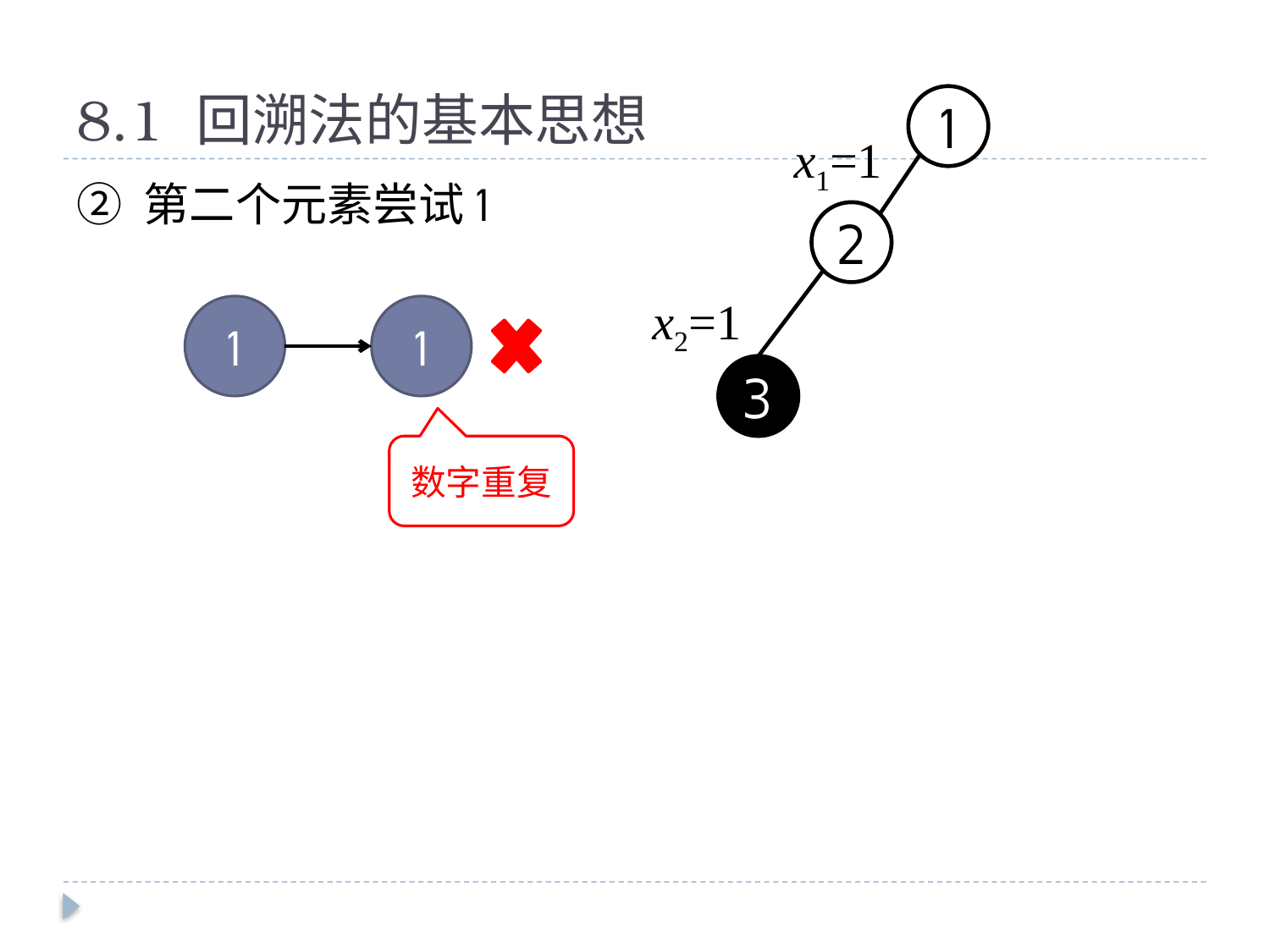

# 8.1 回溯法的基本思想
1
x1=1
② 第二个元素尝试1
2
x2=1
1
1

3
数字重复